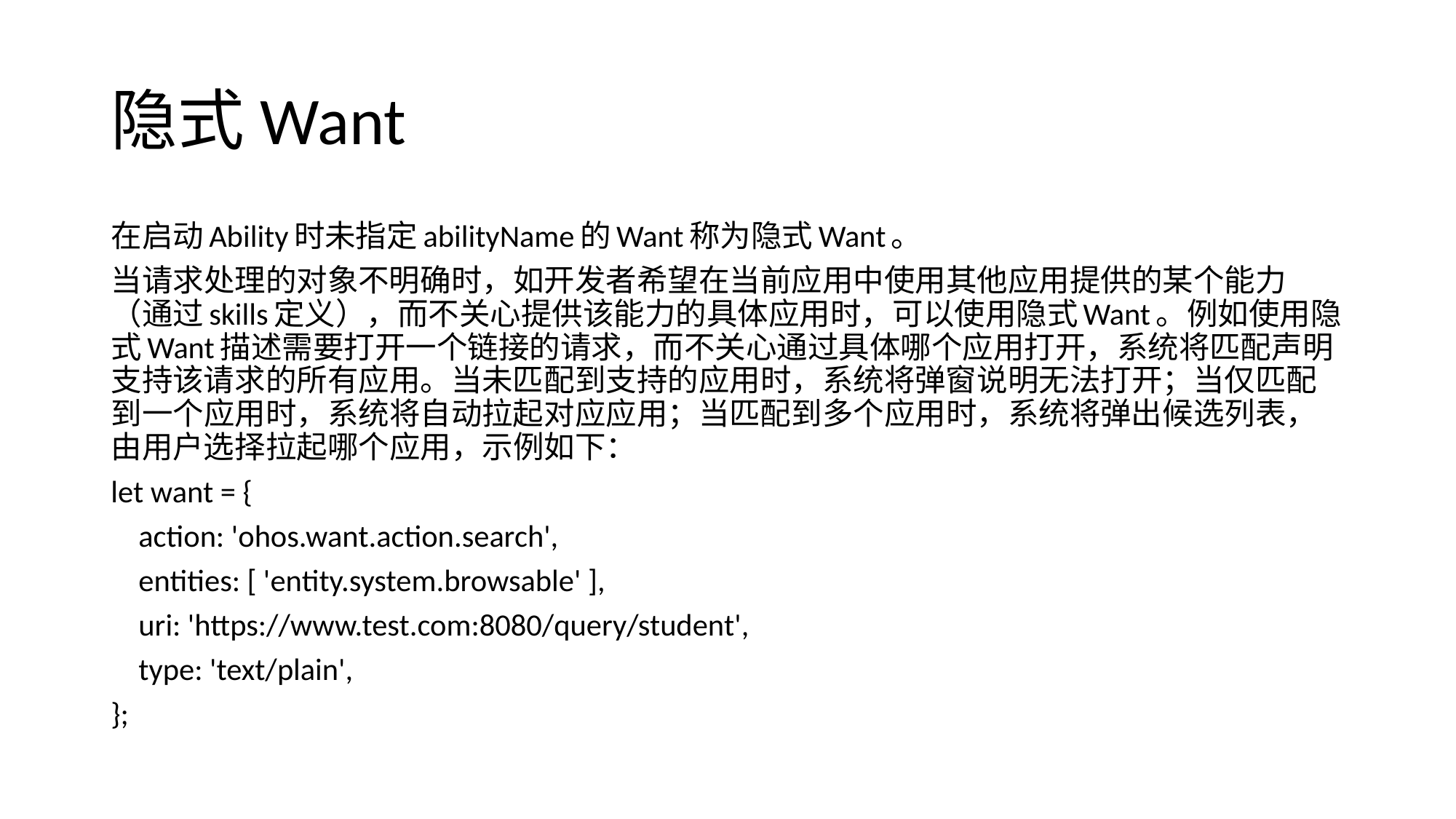

# 隐式Want
在启动Ability时未指定abilityName的Want称为隐式Want。
当请求处理的对象不明确时，如开发者希望在当前应用中使用其他应用提供的某个能力（通过skills定义），而不关心提供该能力的具体应用时，可以使用隐式Want。例如使用隐式Want描述需要打开一个链接的请求，而不关心通过具体哪个应用打开，系统将匹配声明支持该请求的所有应用。当未匹配到支持的应用时，系统将弹窗说明无法打开；当仅匹配到一个应用时，系统将自动拉起对应应用；当匹配到多个应用时，系统将弹出候选列表，由用户选择拉起哪个应用，示例如下：
let want = {
    action: 'ohos.want.action.search',
    entities: [ 'entity.system.browsable' ],
    uri: 'https://www.test.com:8080/query/student',
    type: 'text/plain',
};